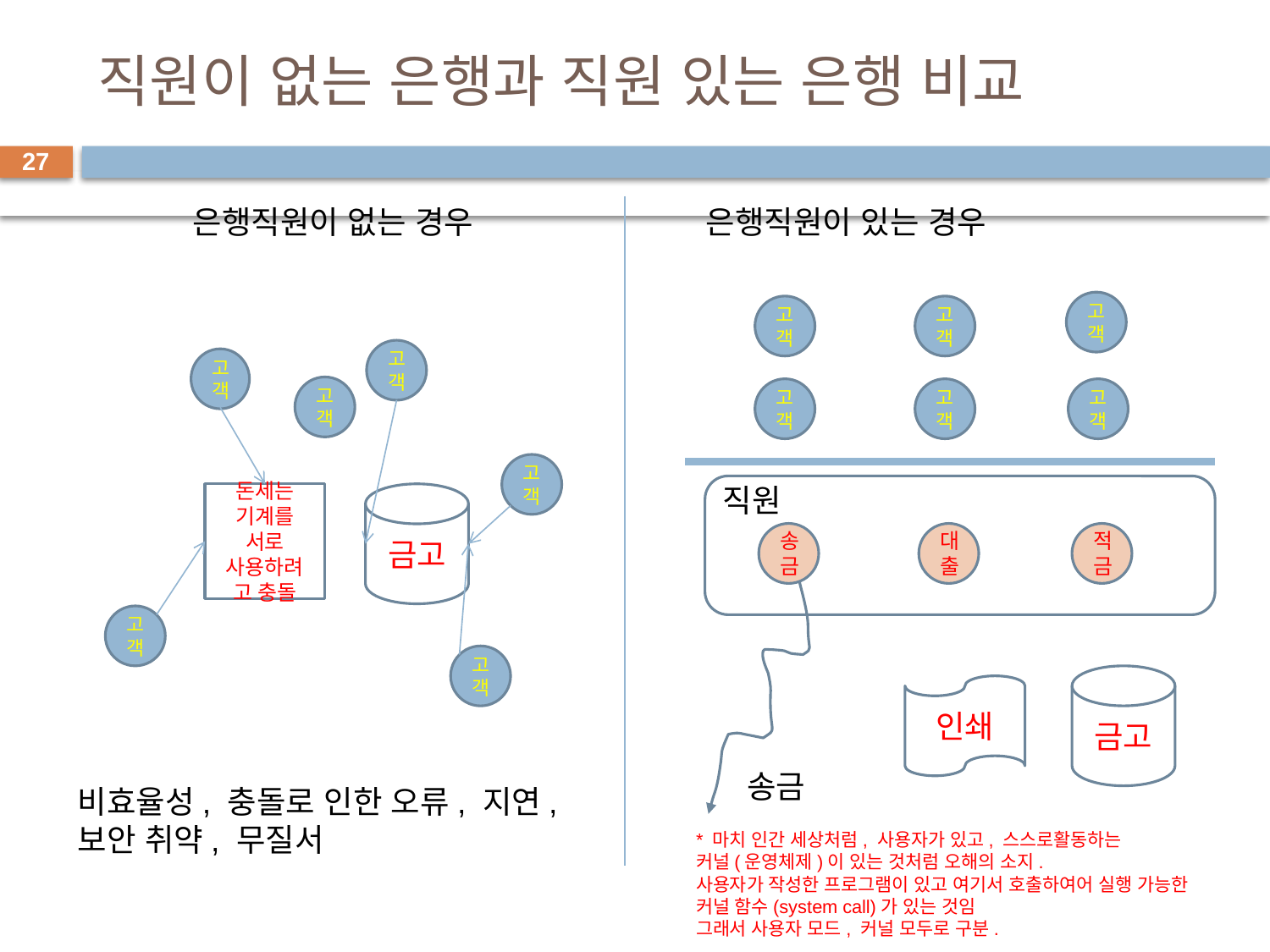

# 직원이 없는 은행과 직원 있는 은행 비교
27
은행직원이 없는 경우
은행직원이 있는 경우
고객
고객
고객
고객
고객
고객
고객
고객
고객
고객
직원

돈세는 기계를 서로 사용하려고 충돌
금고
송금
대출
적금

고객
고객
금고
인쇄
송금
비효율성, 충돌로 인한 오류, 지연,
보안 취약, 무질서
* 마치 인간 세상처럼, 사용자가 있고, 스스로활동하는
커널(운영체제)이 있는 것처럼 오해의 소지.
사용자가 작성한 프로그램이 있고 여기서 호출하여어 실행 가능한
커널 함수(system call)가 있는 것임
그래서 사용자 모드, 커널 모두로 구분.